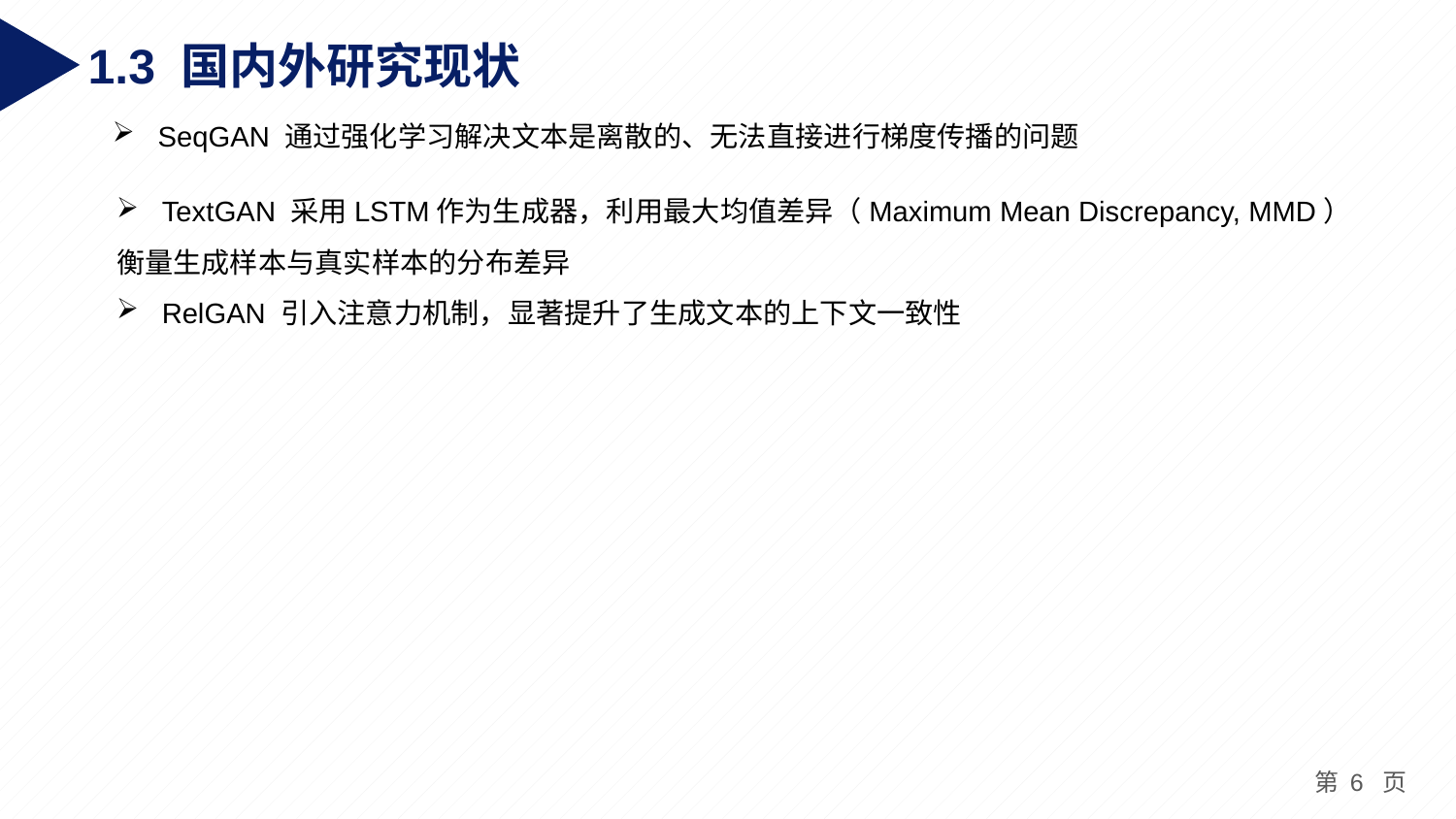

1.3 国内外研究现状
SeqGAN 通过强化学习解决文本是离散的、无法直接进行梯度传播的问题
TextGAN 采用LSTM作为生成器，利用最大均值差异（Maximum Mean Discrepancy, MMD）
衡量生成样本与真实样本的分布差异
RelGAN 引入注意力机制，显著提升了生成文本的上下文一致性